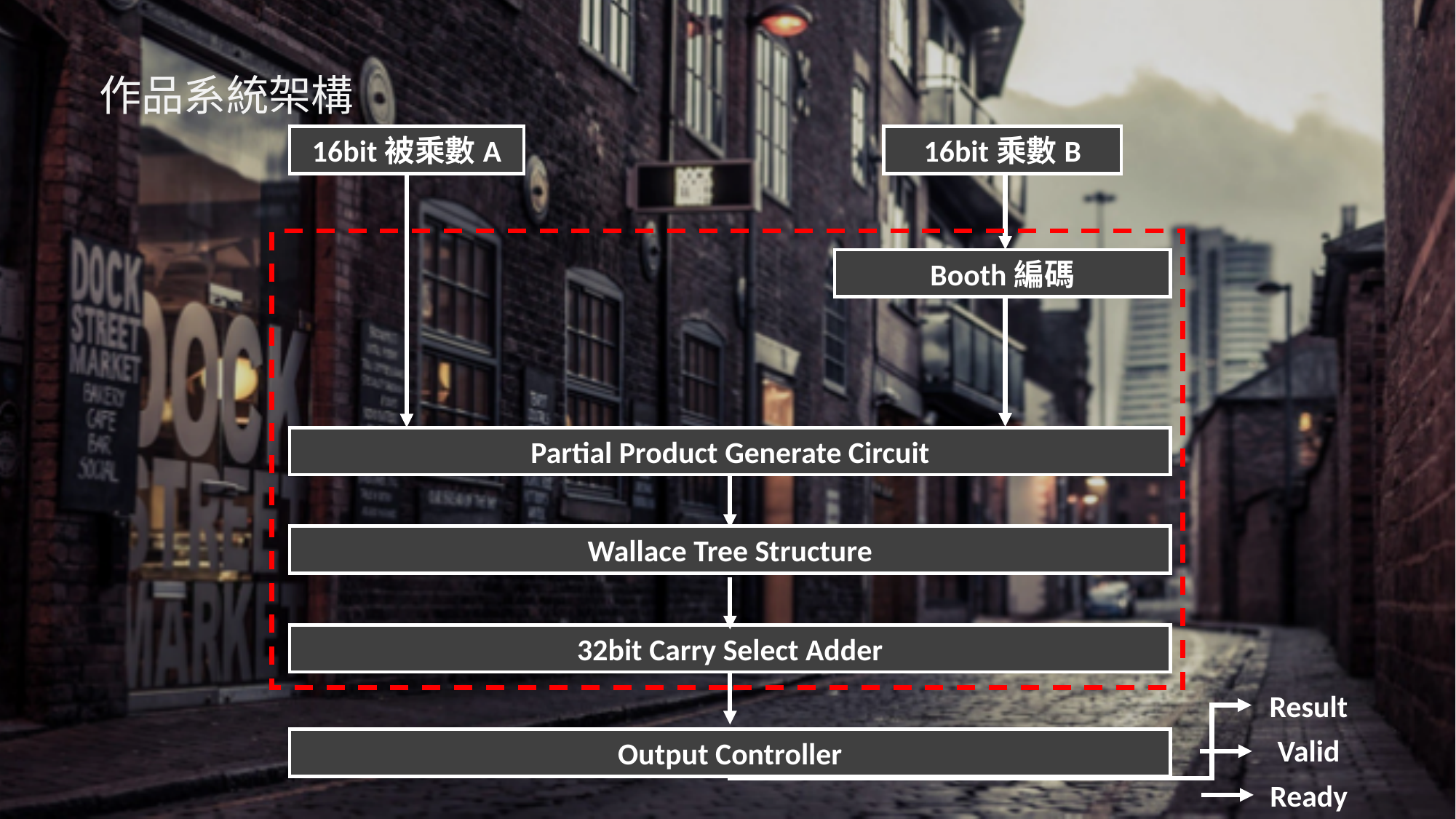

作品系統架構
16bit被乘數A
16bit乘數B

Booth編碼
Partial Product Generate Circuit
Wallace Tree Structure
32bit Carry Select Adder
Result
Valid
Output Controller
Ready